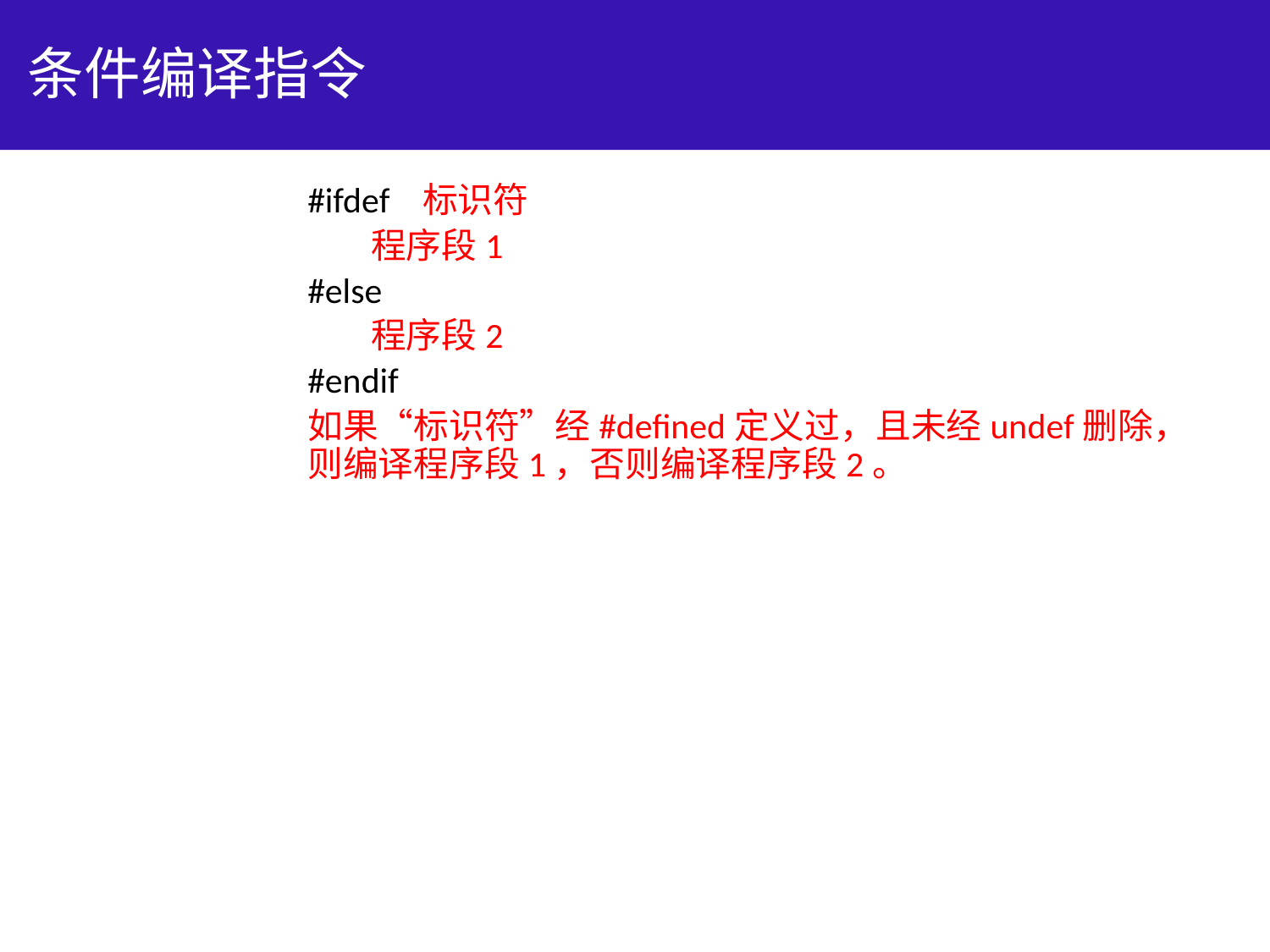

# 条件编译指令
#ifdef   标识符
       程序段1
#else
       程序段2
#endif
如果“标识符”经#defined定义过，且未经undef删除，则编译程序段1，否则编译程序段2。

41